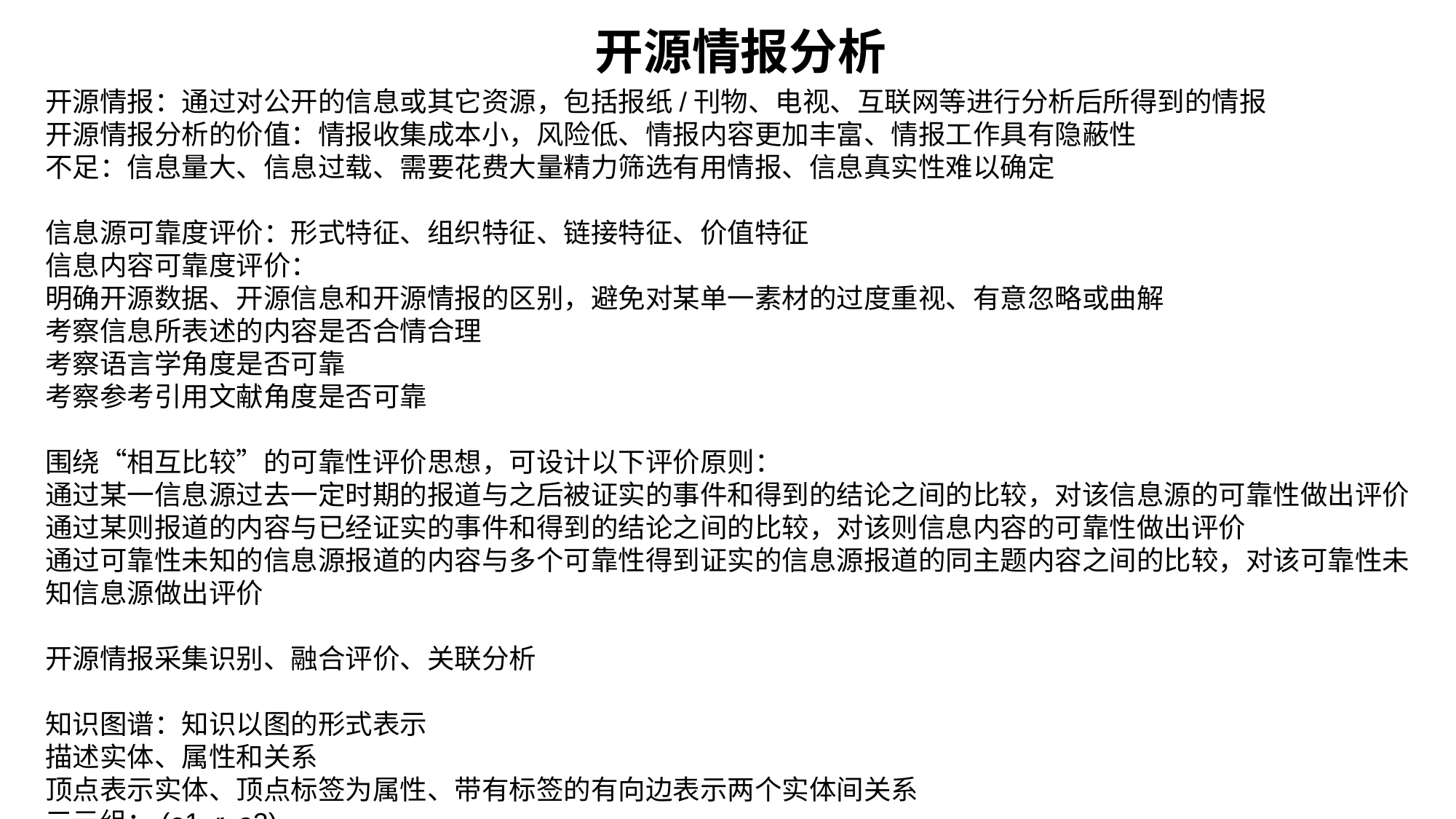

开源情报分析
开源情报：通过对公开的信息或其它资源，包括报纸/刊物、电视、互联网等进行分析后所得到的情报
开源情报分析的价值：情报收集成本小，风险低、情报内容更加丰富、情报工作具有隐蔽性
不足：信息量大、信息过载、需要花费大量精力筛选有用情报、信息真实性难以确定

信息源可靠度评价：形式特征、组织特征、链接特征、价值特征
信息内容可靠度评价：
明确开源数据、开源信息和开源情报的区别，避免对某单一素材的过度重视、有意忽略或曲解
考察信息所表述的内容是否合情合理
考察语言学角度是否可靠
考察参考引用文献角度是否可靠

围绕“相互比较”的可靠性评价思想，可设计以下评价原则：
通过某一信息源过去一定时期的报道与之后被证实的事件和得到的结论之间的比较，对该信息源的可靠性做出评价
通过某则报道的内容与已经证实的事件和得到的结论之间的比较，对该则信息内容的可靠性做出评价
通过可靠性未知的信息源报道的内容与多个可靠性得到证实的信息源报道的同主题内容之间的比较，对该可靠性未知信息源做出评价

开源情报采集识别、融合评价、关联分析

知识图谱：知识以图的形式表示
描述实体、属性和关系
顶点表示实体、顶点标签为属性、带有标签的有向边表示两个实体间关系
三元组：(e1, r, e2)